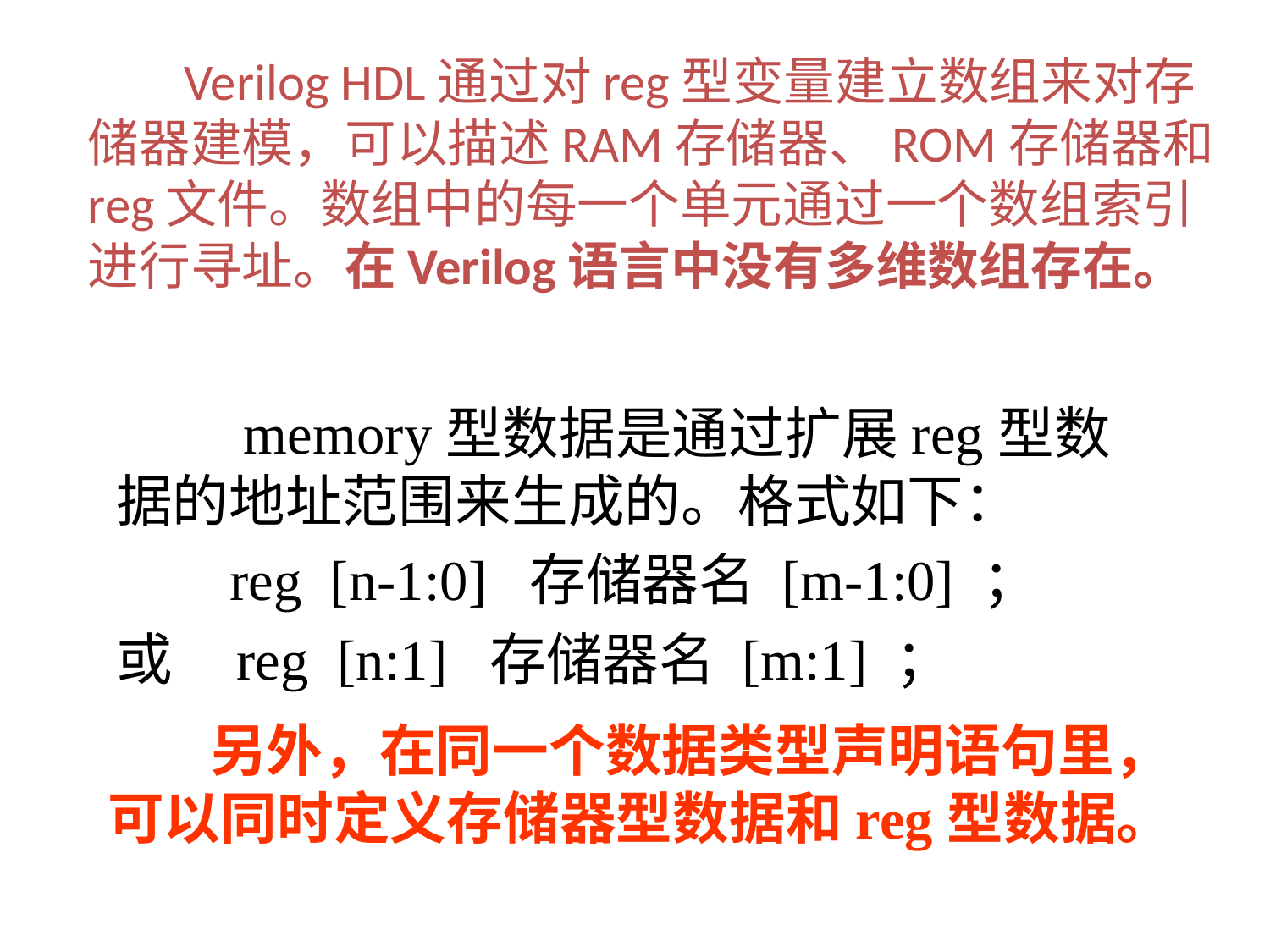

Verilog HDL通过对reg型变量建立数组来对存储器建模，可以描述RAM存储器、ROM存储器和reg文件。数组中的每一个单元通过一个数组索引进行寻址。在Verilog语言中没有多维数组存在。
         memory型数据是通过扩展reg型数据的地址范围来生成的。格式如下：
        reg  [n-1:0]  存储器名 [m-1:0] ；
或    reg  [n:1]  存储器名 [m:1] ；
       另外，在同一个数据类型声明语句里，可以同时定义存储器型数据和reg型数据。